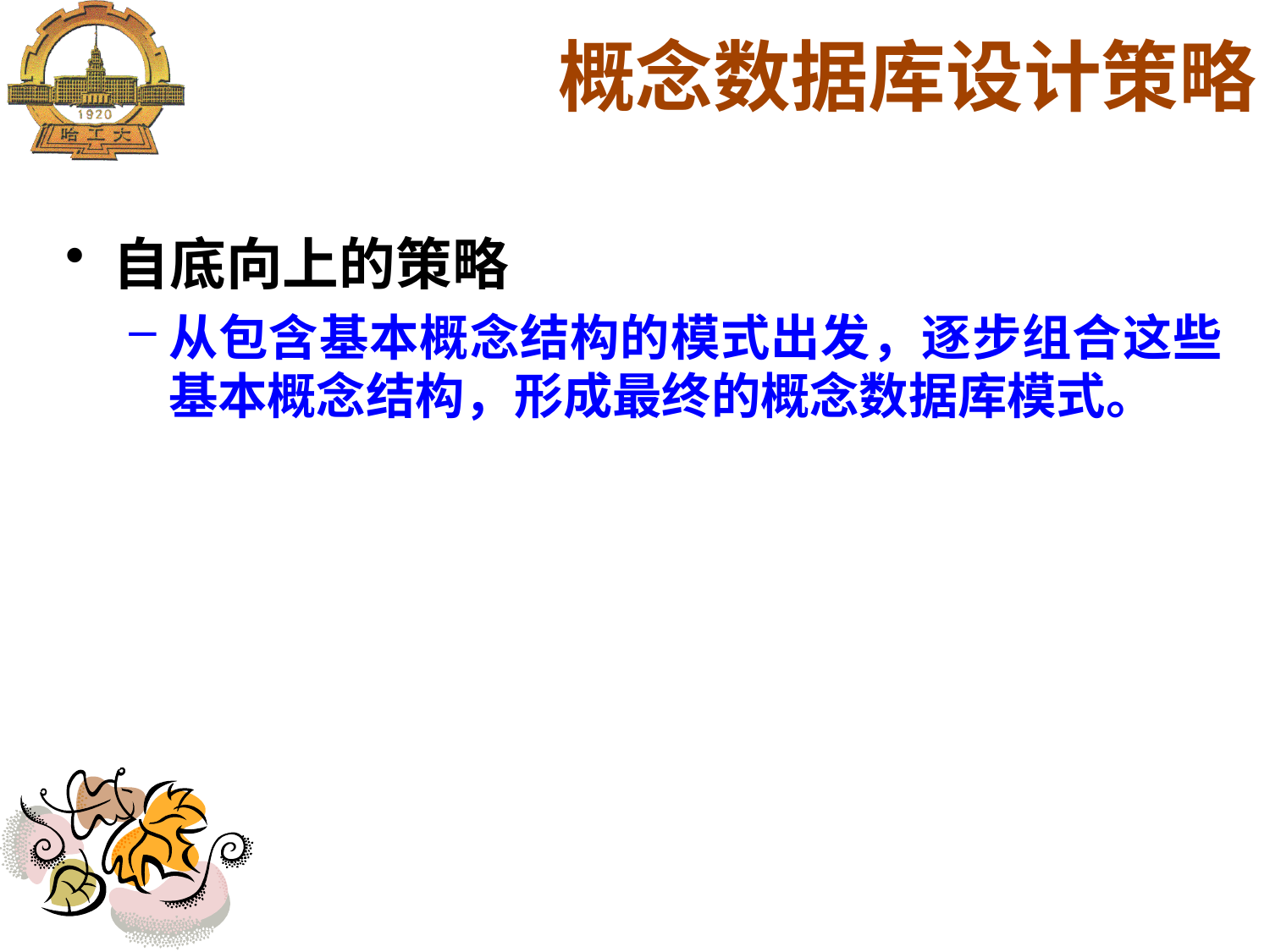

概念数据库设计策略
自底向上的策略
从包含基本概念结构的模式出发，逐步组合这些基本概念结构，形成最终的概念数据库模式。